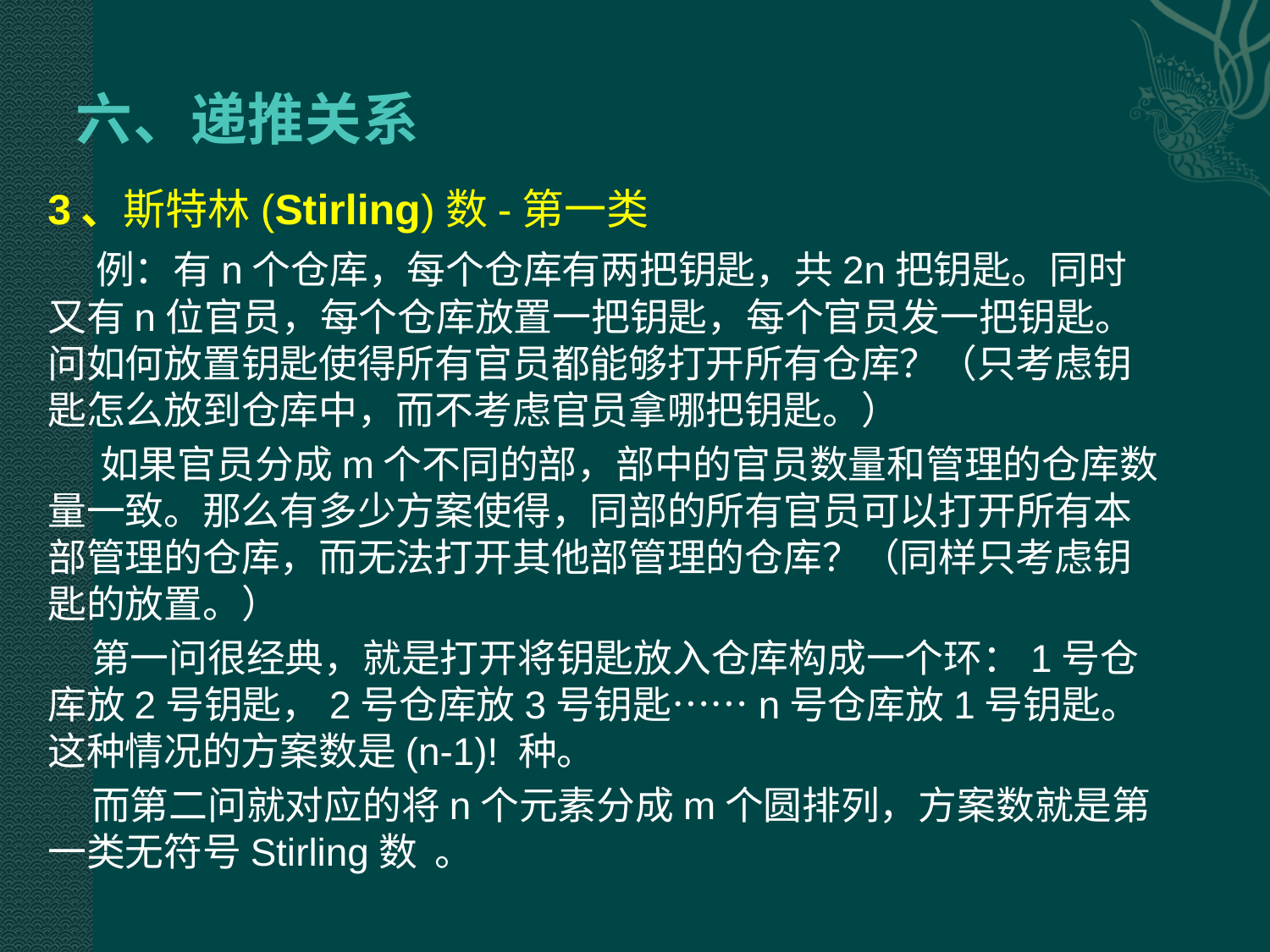

# 六、递推关系
3、斯特林(Stirling)数-第一类
    例：有n个仓库，每个仓库有两把钥匙，共2n把钥匙。同时又有n位官员，每个仓库放置一把钥匙，每个官员发一把钥匙。问如何放置钥匙使得所有官员都能够打开所有仓库？（只考虑钥匙怎么放到仓库中，而不考虑官员拿哪把钥匙。）
     如果官员分成m个不同的部，部中的官员数量和管理的仓库数量一致。那么有多少方案使得，同部的所有官员可以打开所有本部管理的仓库，而无法打开其他部管理的仓库？（同样只考虑钥匙的放置。）
    第一问很经典，就是打开将钥匙放入仓库构成一个环：1号仓库放2号钥匙，2号仓库放3号钥匙……n号仓库放1号钥匙。这种情况的方案数是(n-1)! 种。
    而第二问就对应的将n个元素分成m个圆排列，方案数就是第一类无符号Stirling数  。